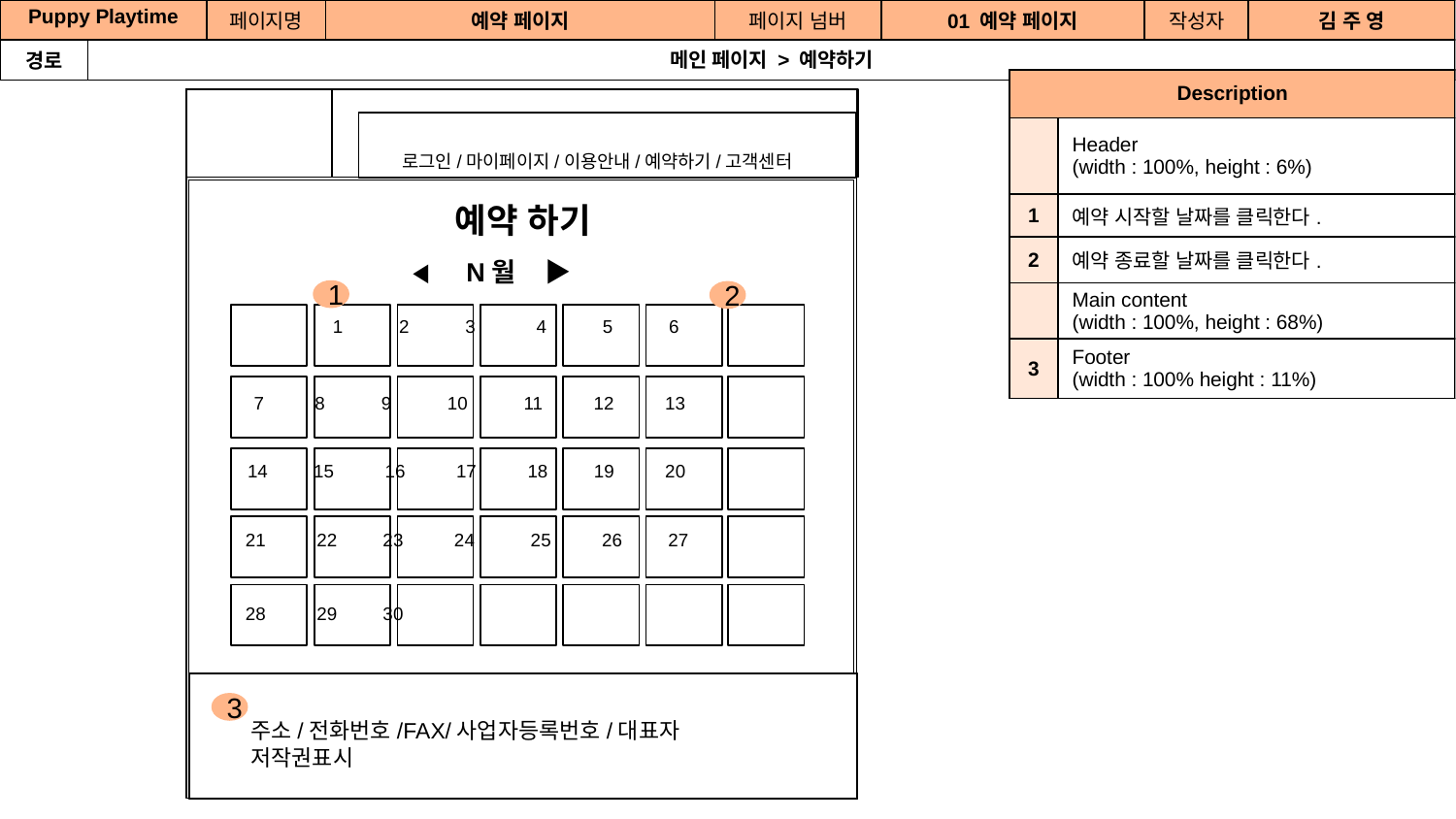

공간(오피스) 대여 시스템
| Puppy Playtime | 김 주 영 | 페이지명 | 예약 페이지 | 페이지 넘버 | 01 예약 페이지 | 작성자 | 김 주 영 |
| --- | --- | --- | --- | --- | --- | --- | --- |
| 경로 | 메인 페이지 > 예약하기 | 김 주 영 | 김 주 영 | 김 주 영 | 김 주 영 | 김 주 영 | 김 주 영 |
| Description | 예약하러 가기를 클릭하면 예약 상세페이지로 간다. |
| --- | --- |
|  | Header (width : 100%, height : 6%) |
| 1 | 예약 시작할 날짜를 클릭한다. |
| 2 | 예약 종료할 날짜를 클릭한다. |
|  | Main content (width : 100%, height : 68%) |
| 3 | Footer (width : 100% height : 11%) |

로그인/마이페이지/이용안내/예약하기/고객센터
주소/전화번호/FAX/사업자등록번호/대표자
저작권표시

예약 하기
◀     N월    ▶
2

1           2           3            4           5           6
7          8           9           10           11          12          13
14         15          16          17          18         19          20
21          22         23          24           25          26         27
28          29         30
1
3